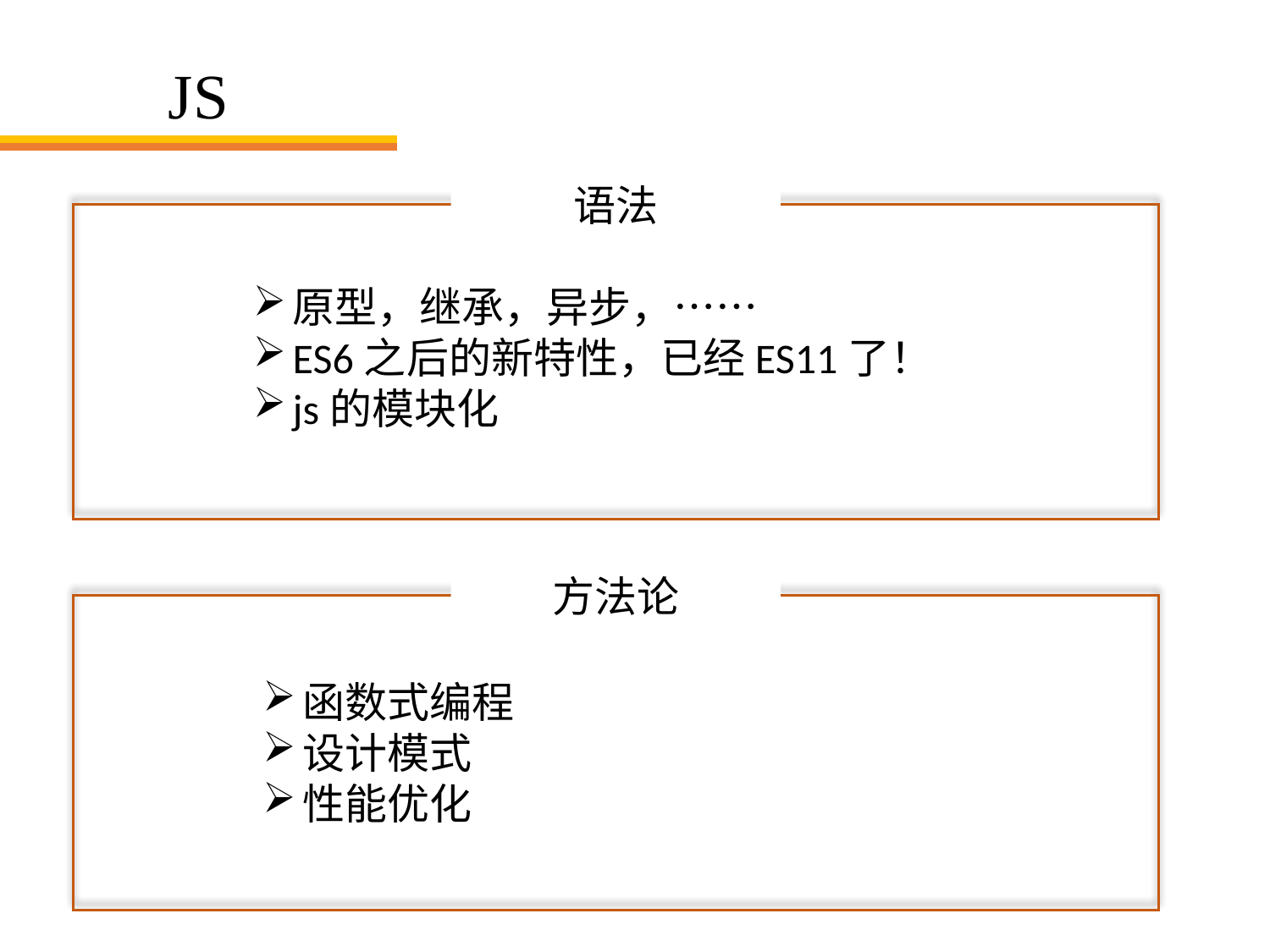

# JS
语法

原型，继承，异步，……
ES6之后的新特性，已经ES11了！
js的模块化
方法论

函数式编程
设计模式
性能优化